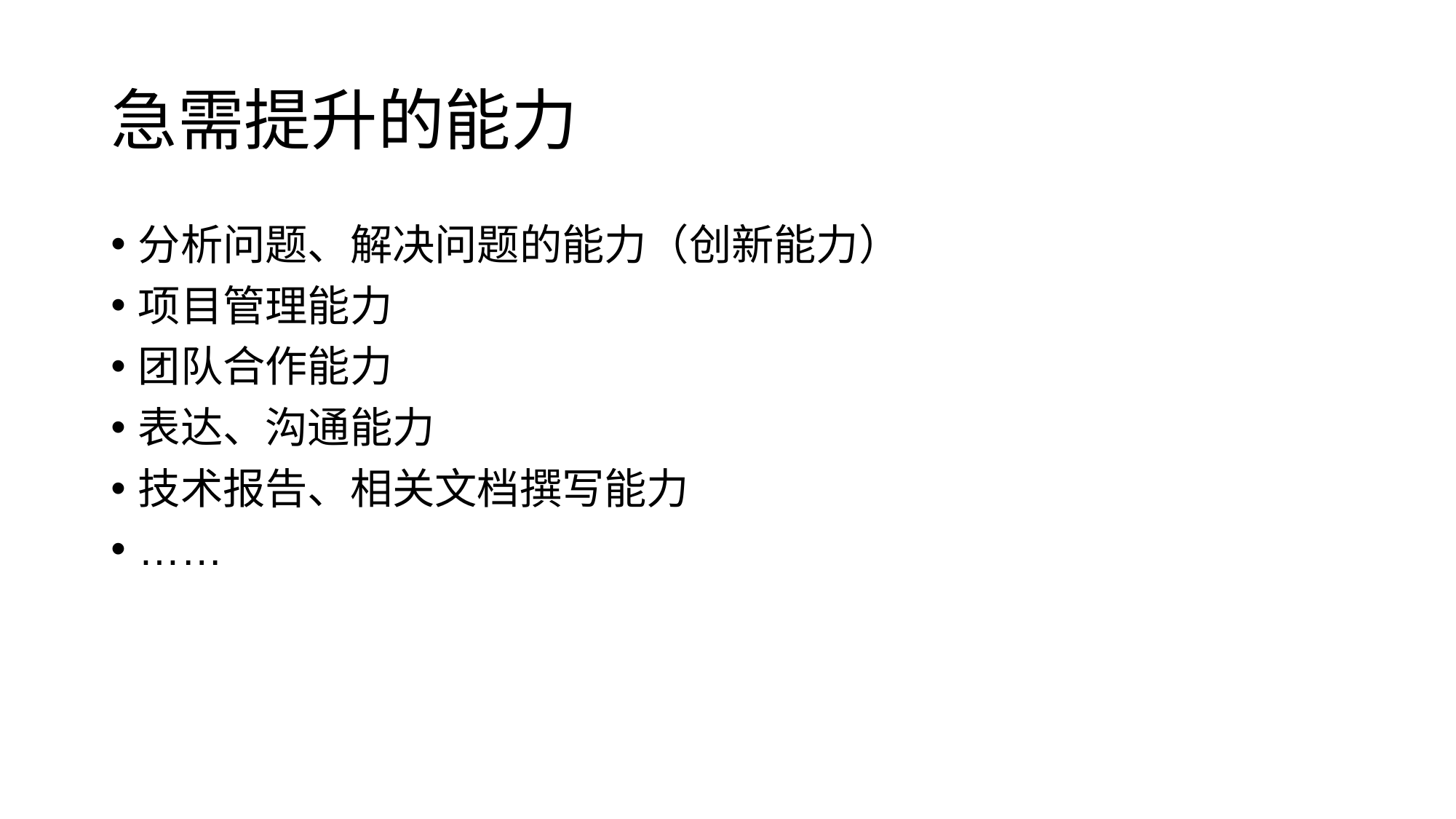

# 急需提升的能力
分析问题、解决问题的能力（创新能力）
项目管理能力
团队合作能力
表达、沟通能力
技术报告、相关文档撰写能力
……